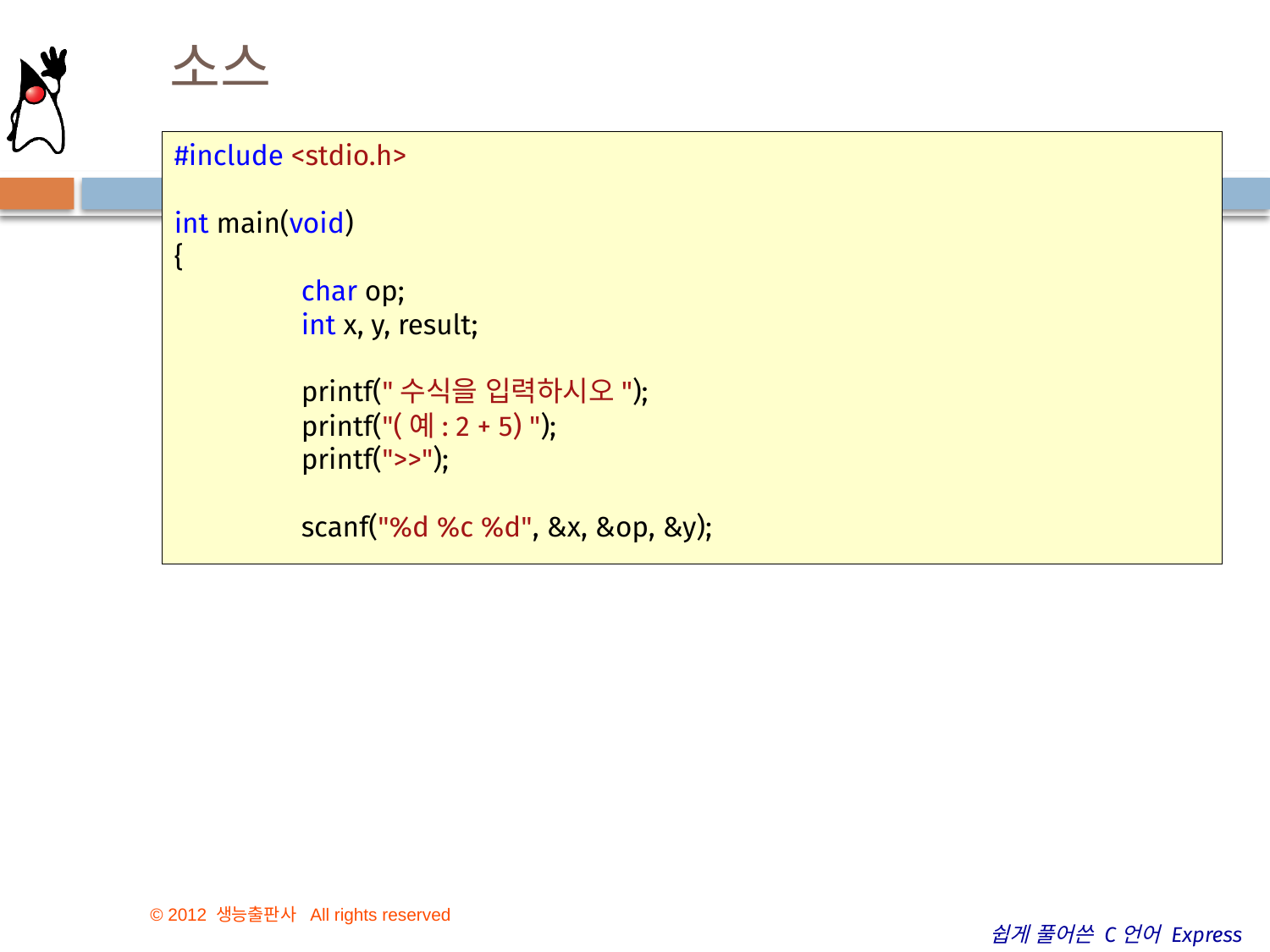

# 소스
#include <stdio.h>

int main(void)
{
	char op;
	int x, y, result;

	printf("수식을 입력하시오");
	printf("(예: 2 + 5) ");
	printf(">>");

	scanf("%d %c %d", &x, &op, &y);